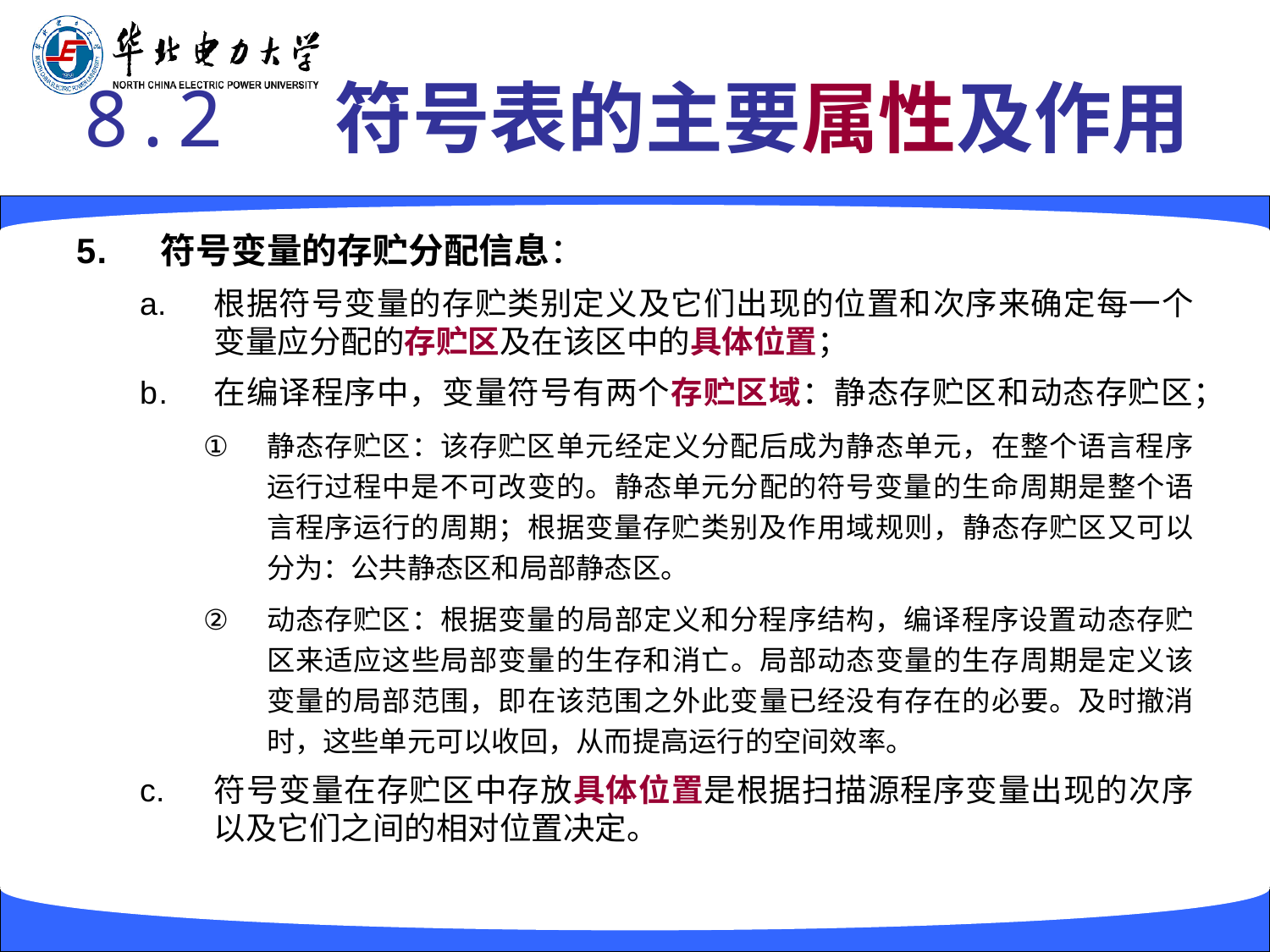

# 8.2  符号表的主要属性及作用
符号变量的存贮分配信息：
根据符号变量的存贮类别定义及它们出现的位置和次序来确定每一个变量应分配的存贮区及在该区中的具体位置；
在编译程序中，变量符号有两个存贮区域：静态存贮区和动态存贮区；
静态存贮区：该存贮区单元经定义分配后成为静态单元，在整个语言程序运行过程中是不可改变的。静态单元分配的符号变量的生命周期是整个语言程序运行的周期；根据变量存贮类别及作用域规则，静态存贮区又可以分为：公共静态区和局部静态区。
动态存贮区：根据变量的局部定义和分程序结构，编译程序设置动态存贮区来适应这些局部变量的生存和消亡。局部动态变量的生存周期是定义该变量的局部范围，即在该范围之外此变量已经没有存在的必要。及时撤消时，这些单元可以收回，从而提高运行的空间效率。
符号变量在存贮区中存放具体位置是根据扫描源程序变量出现的次序以及它们之间的相对位置决定。